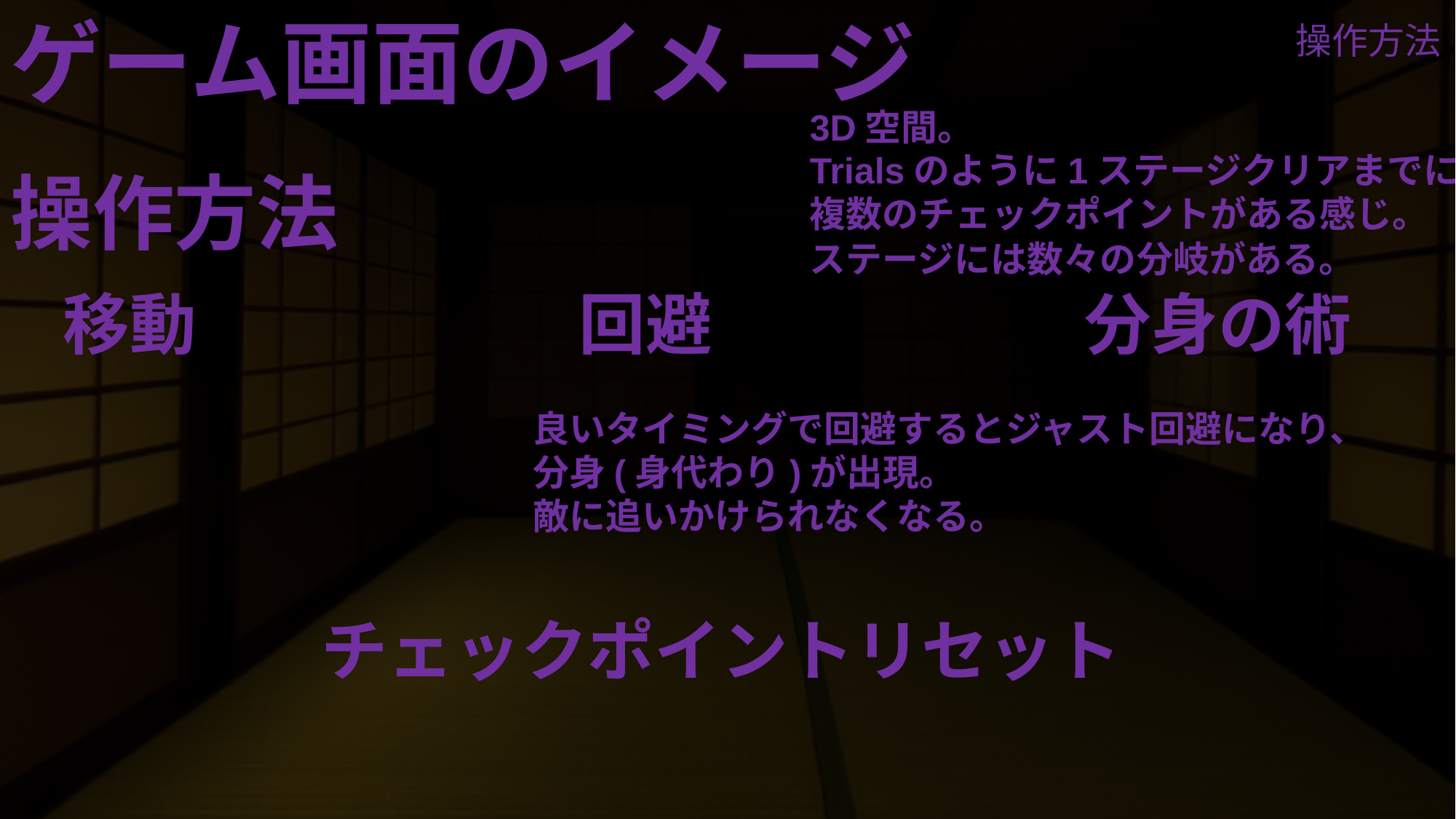

ゲーム画面のイメージ
操作方法
3D空間。
Trialsのように1ステージクリアまでに複数のチェックポイントがある感じ。
操作方法
ステージには数々の分岐がある。
移動
回避
分身の術
良いタイミングで回避するとジャスト回避になり、分身(身代わり)が出現。
敵に追いかけられなくなる。
チェックポイントリセット